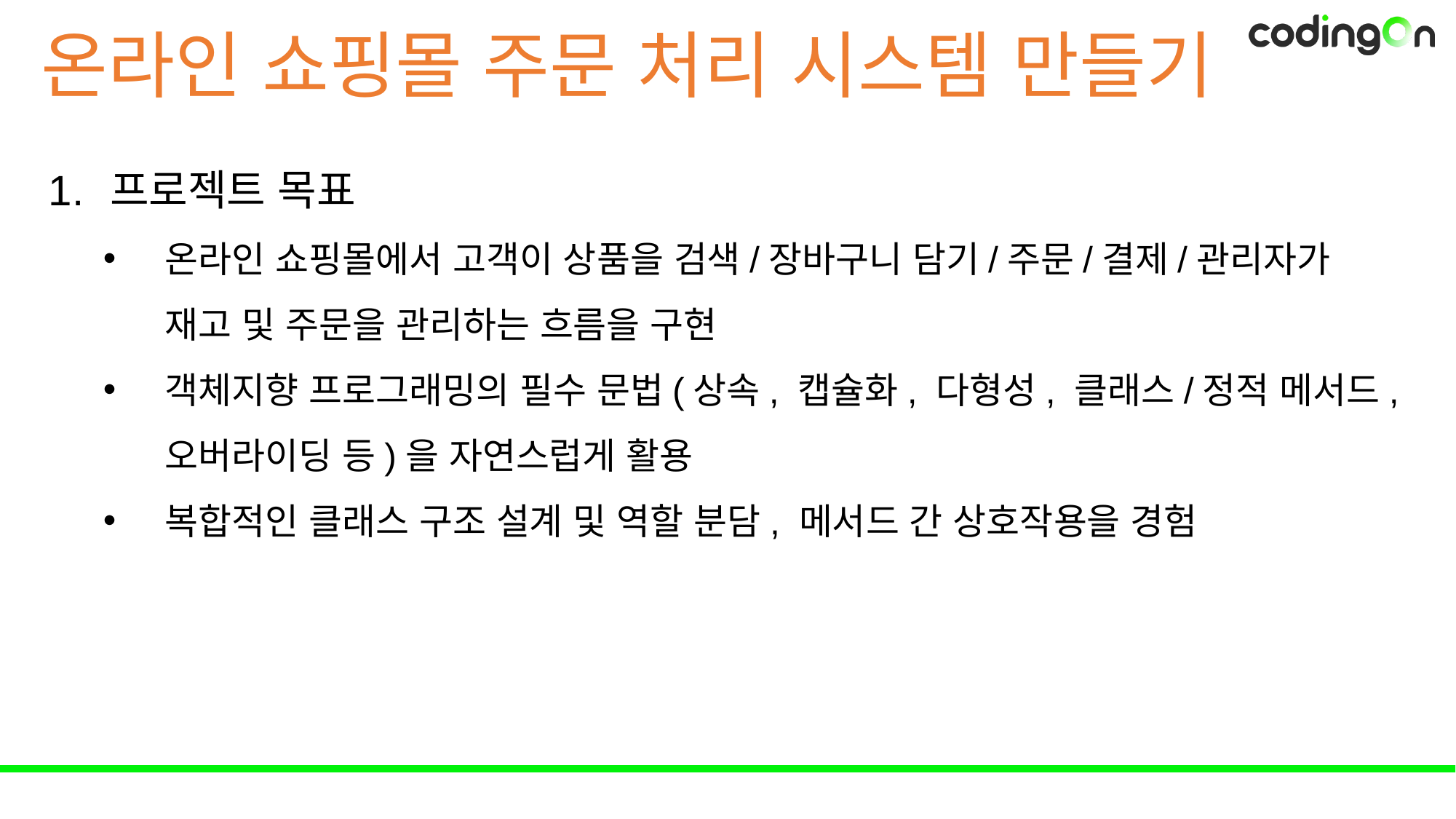

온라인 쇼핑몰 주문 처리 시스템 만들기
프로젝트 목표
온라인 쇼핑몰에서 고객이 상품을 검색/장바구니 담기/주문/결제/관리자가 재고 및 주문을 관리하는 흐름을 구현
객체지향 프로그래밍의 필수 문법(상속, 캡슐화, 다형성, 클래스/정적 메서드, 오버라이딩 등)을 자연스럽게 활용
복합적인 클래스 구조 설계 및 역할 분담, 메서드 간 상호작용을 경험